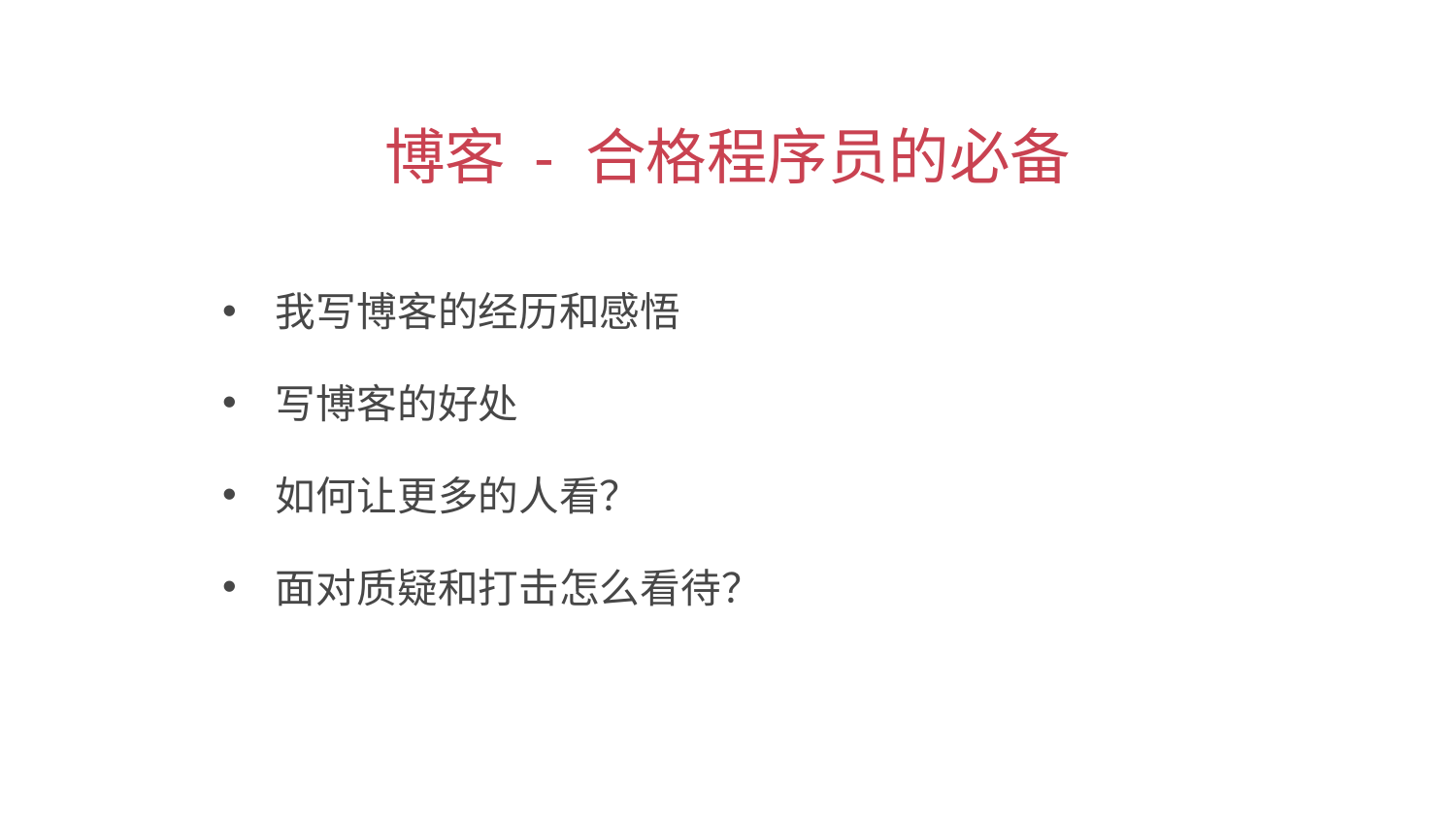

博客 - 合格程序员的必备
 我写博客的经历和感悟
 写博客的好处
 如何让更多的人看？
 面对质疑和打击怎么看待？